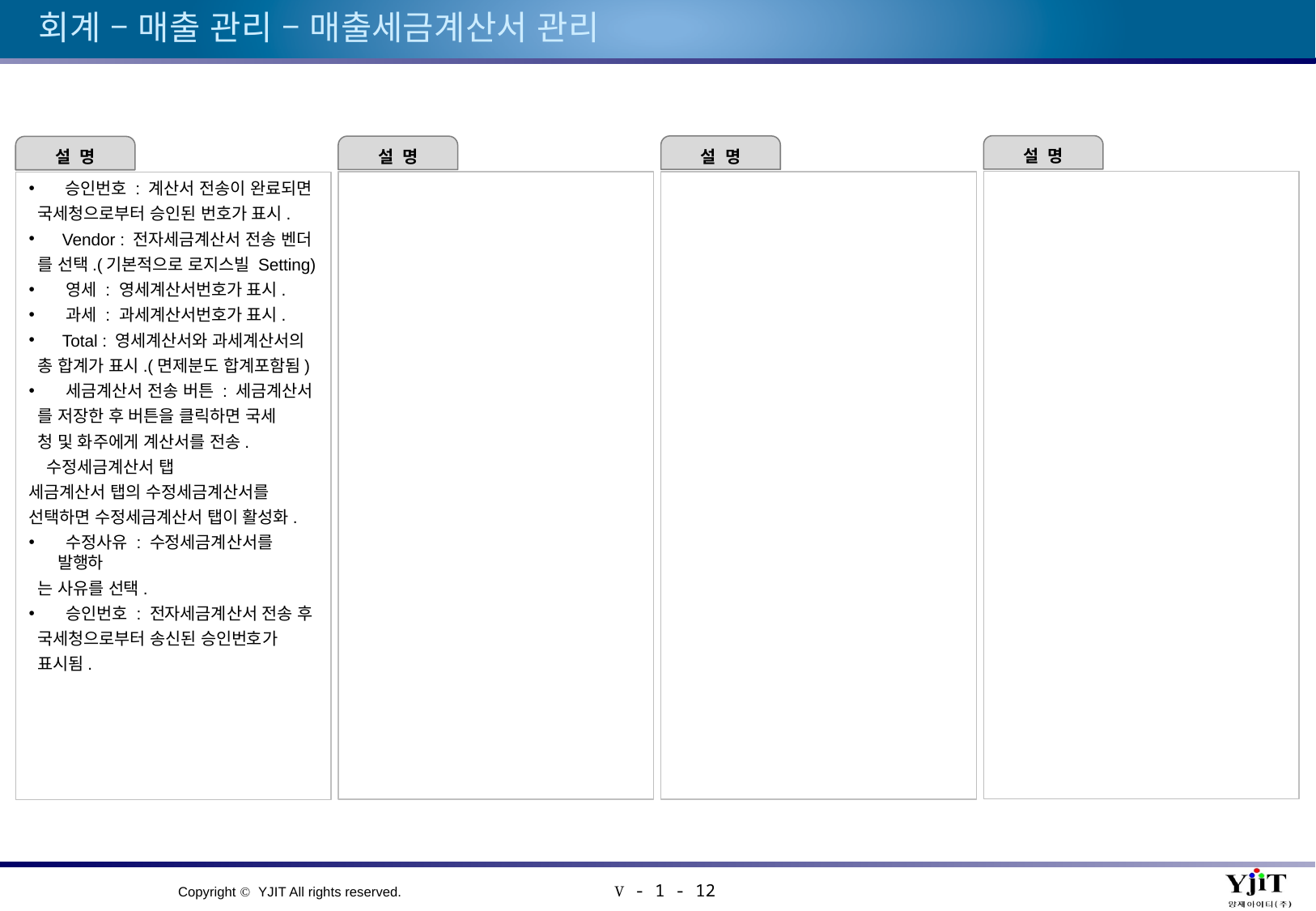

# 회계 – 매출 관리 – 매출세금계산서 관리
설  명
설  명
설  명
설  명

 승인번호 : 계산서 전송이 완료되면
 국세청으로부터 승인된 번호가 표시.
 Vendor : 전자세금계산서 전송 벤더
 를 선택.(기본적으로 로지스빌 Setting)
 영세 : 영세계산서번호가 표시.
 과세 : 과세계산서번호가 표시.
 Total : 영세계산서와 과세계산서의
 총 합계가 표시.(면제분도 합계포함됨)
 세금계산서 전송 버튼 : 세금계산서
 를 저장한 후 버튼을 클릭하면 국세
 청 및 화주에게 계산서를 전송.
   수정세금계산서 탭
세금계산서 탭의 수정세금계산서를
선택하면 수정세금계산서 탭이 활성화.
 수정사유 : 수정세금계산서를 발행하
 는 사유를 선택.
 승인번호 : 전자세금계산서 전송 후
 국세청으로부터 송신된 승인번호가
 표시됨.